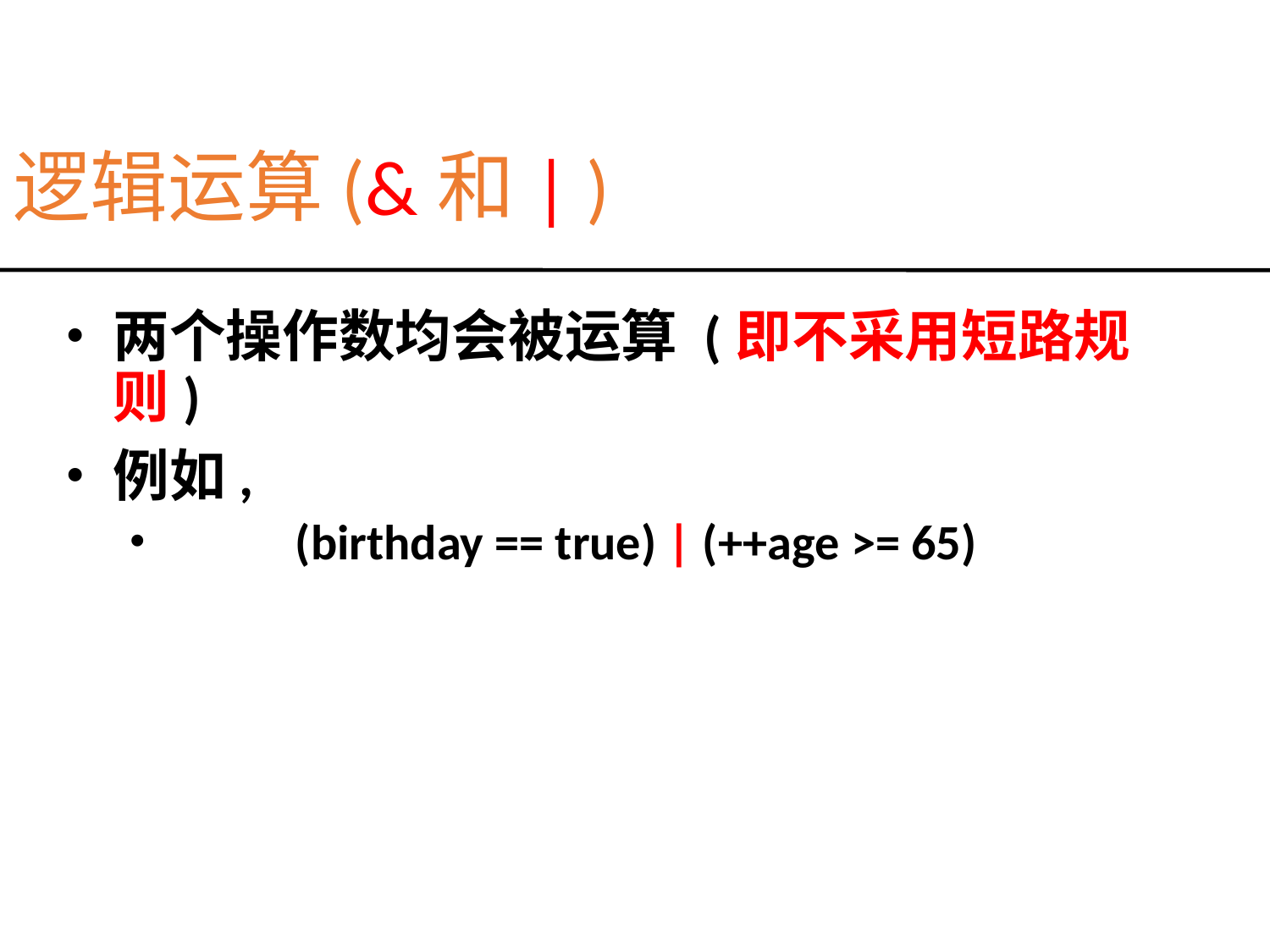

逻辑运算(&和| )

两个操作数均会被运算 (即不采用短路规则)
例如,
	(birthday == true) | (++age >= 65)